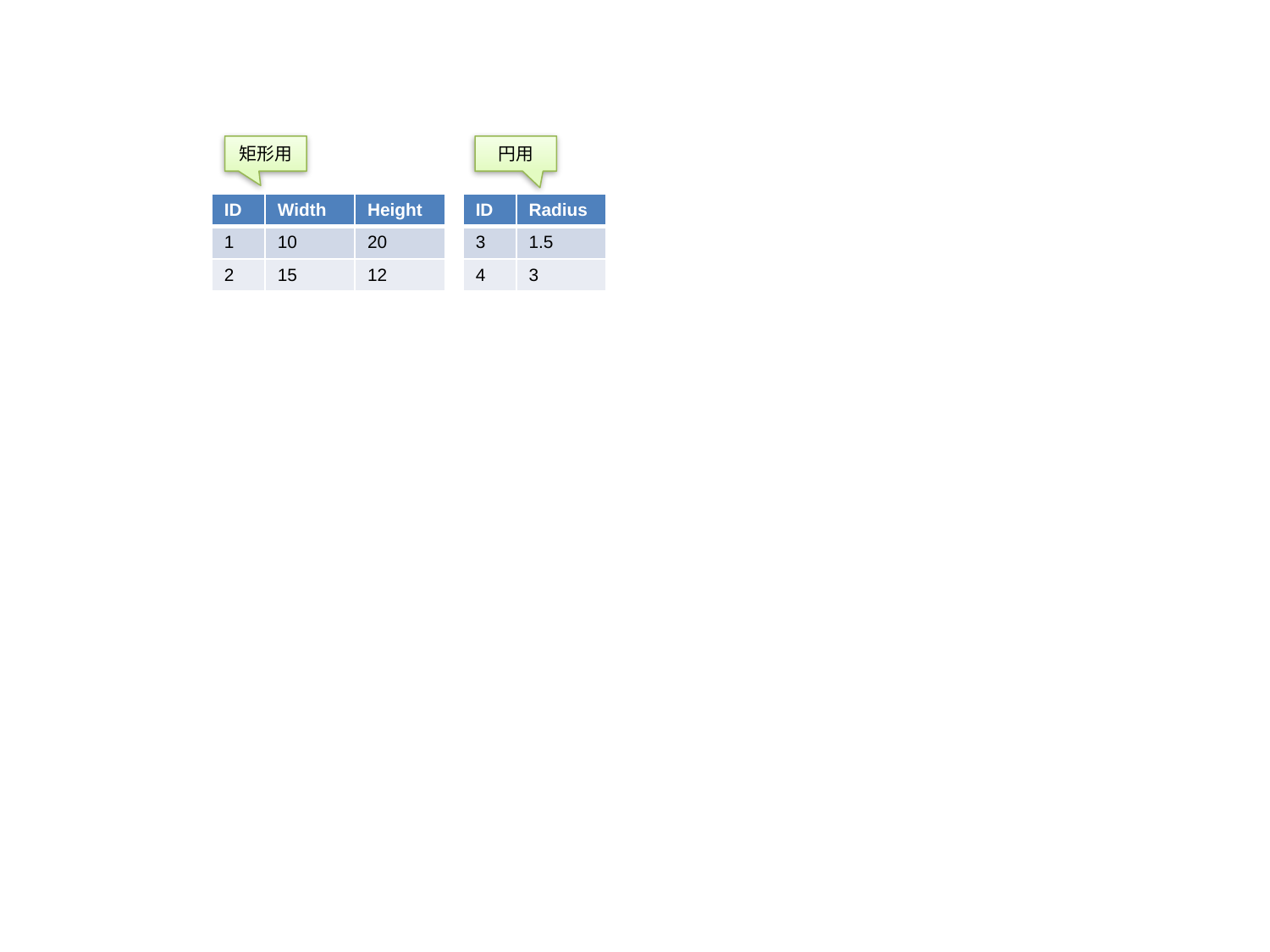

矩形用
円用
| ID | Width | Height |
| --- | --- | --- |
| 1 | 10 | 20 |
| 2 | 15 | 12 |
| ID | Radius |
| --- | --- |
| 3 | 1.5 |
| 4 | 3 |